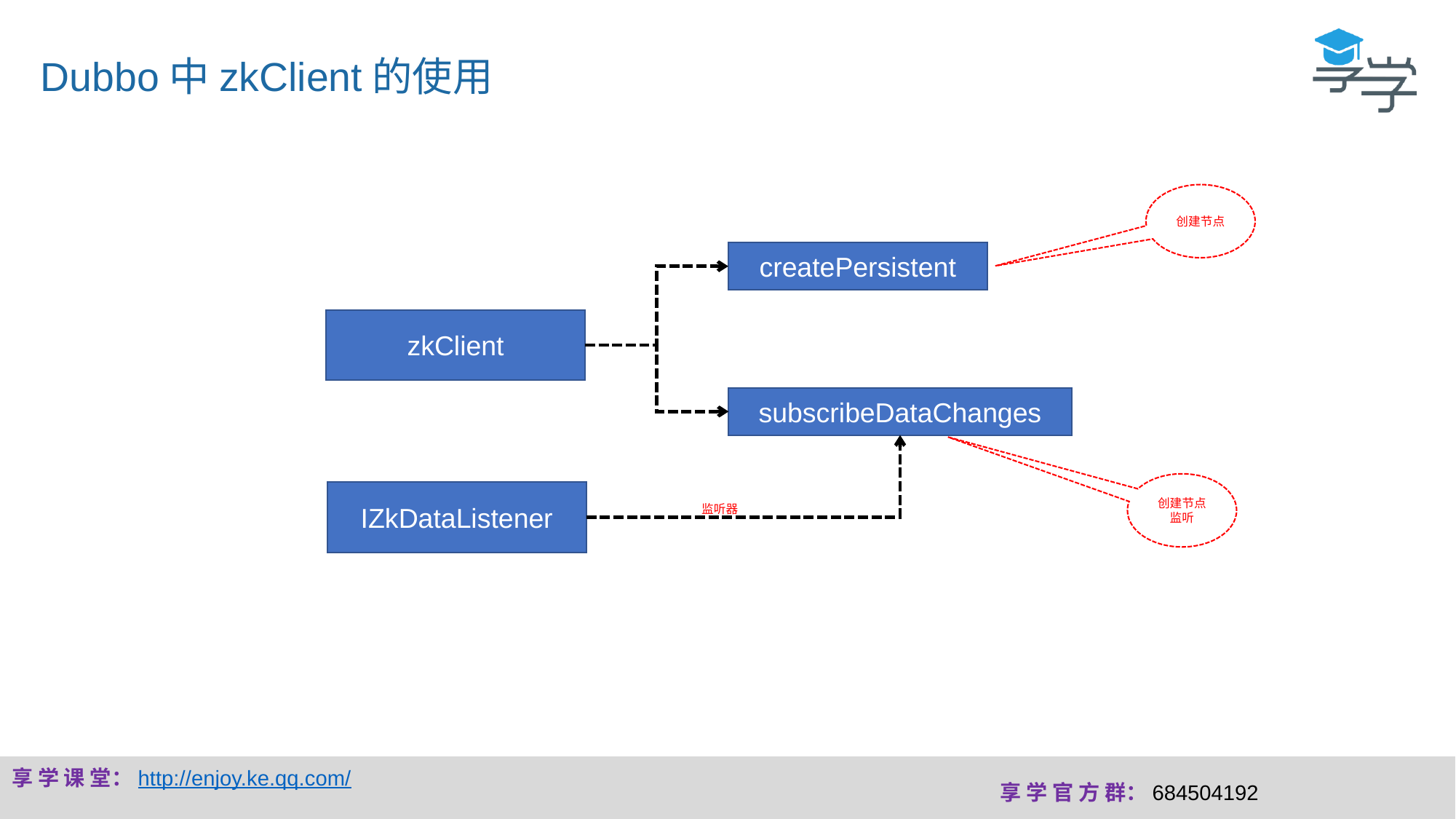

Dubbo中zkClient的使用
创建节点
createPersistent
zkClient
subscribeDataChanges
创建节点监听
IZkDataListener
监听器